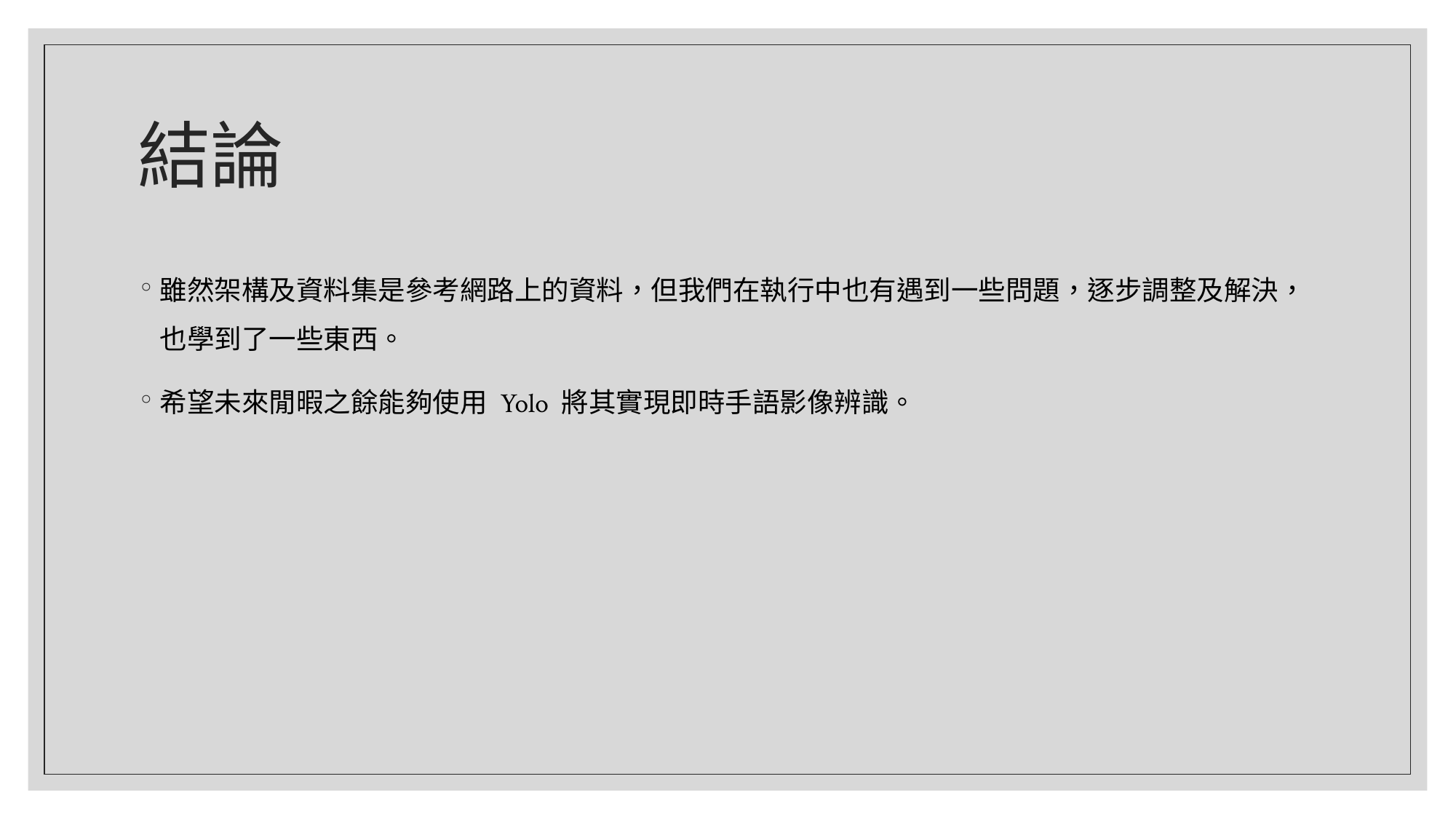

# 結論
雖然架構及資料集是參考網路上的資料，但我們在執行中也有遇到一些問題，逐步調整及解決，也學到了一些東西。
希望未來閒暇之餘能夠使用 Yolo 將其實現即時手語影像辨識。